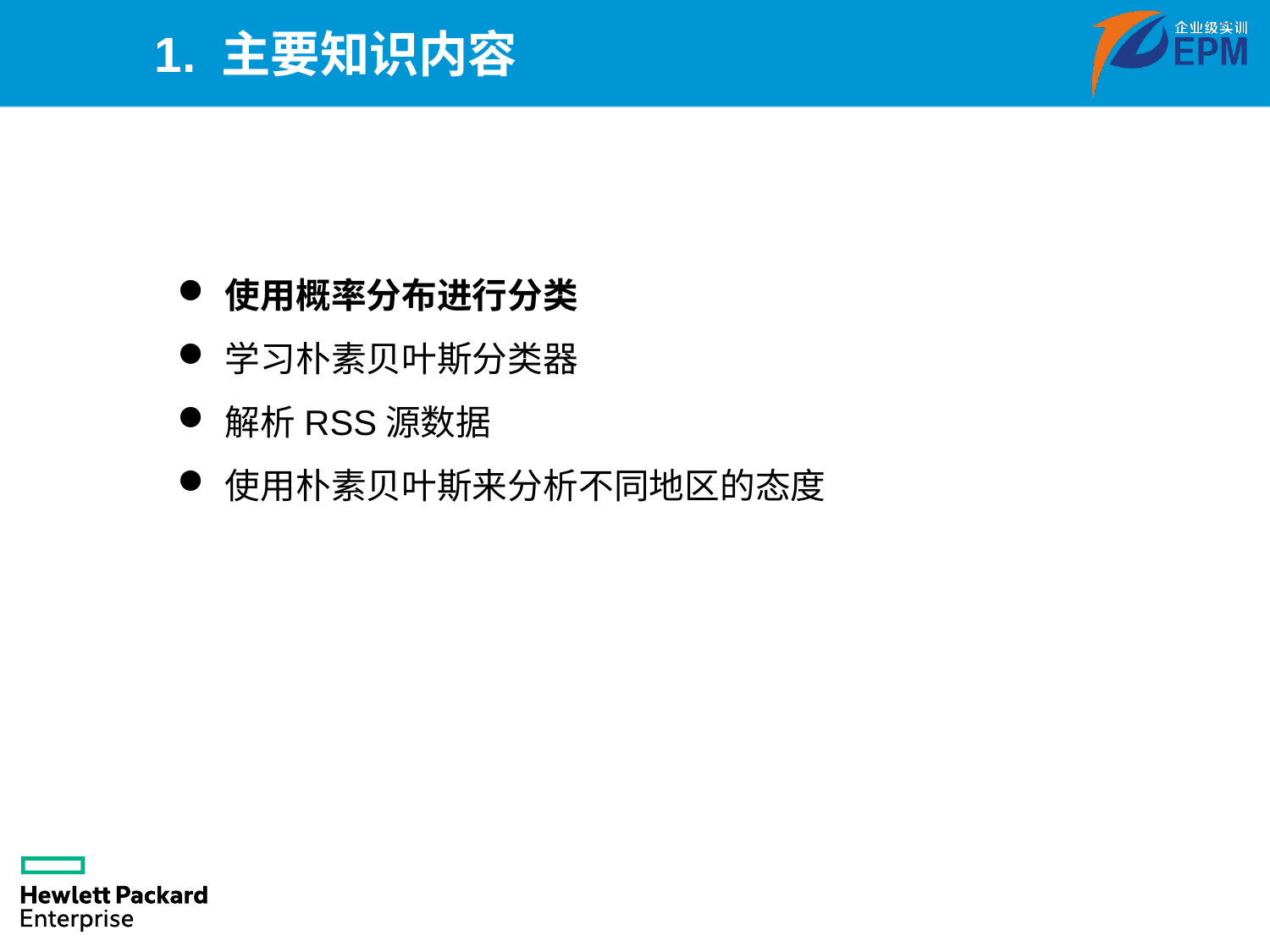

# 1. 主要知识内容
使用概率分布进行分类
学习朴素贝叶斯分类器
解析RSS源数据
使用朴素贝叶斯来分析不同地区的态度